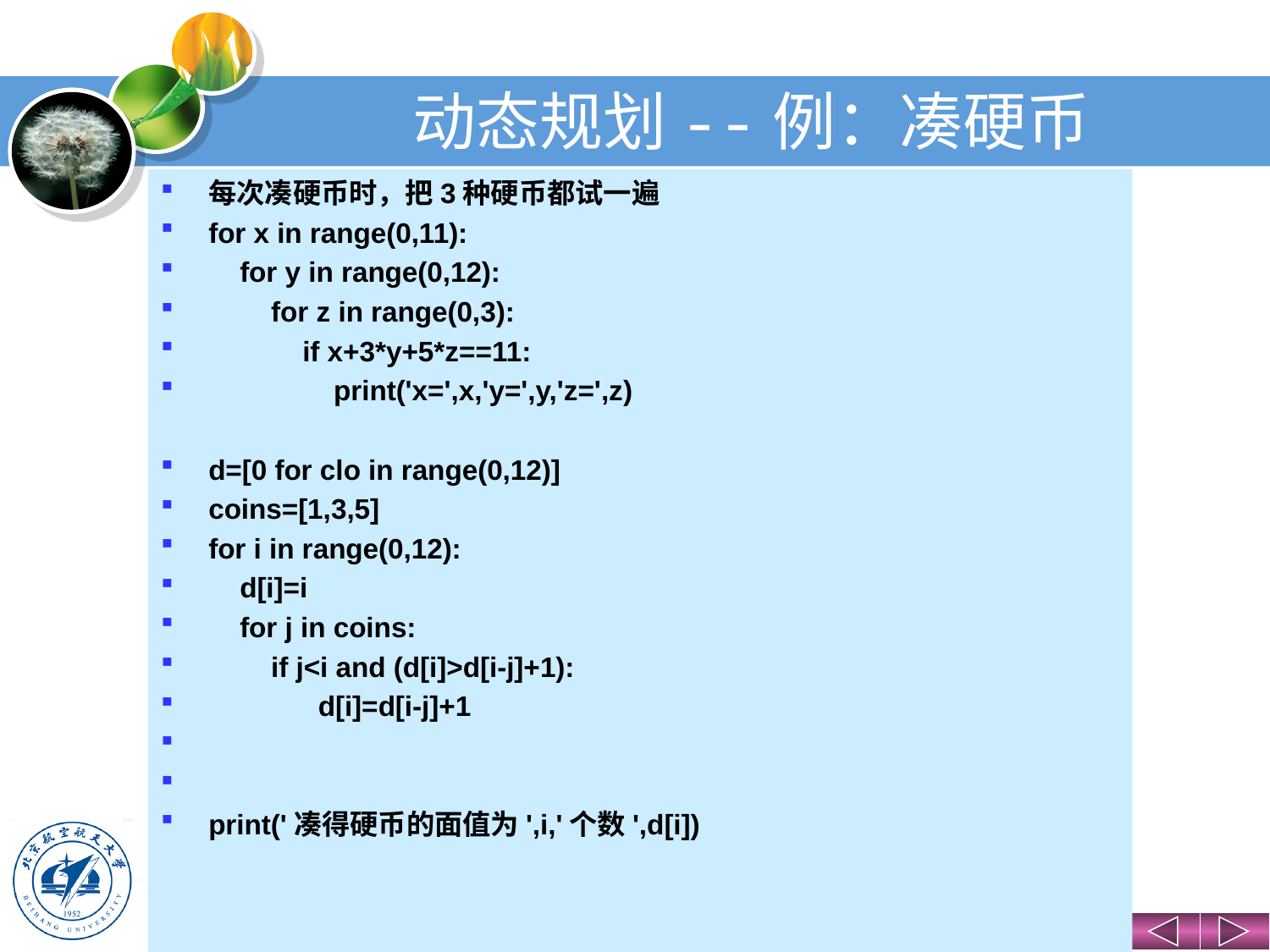

# 动态规划--例：凑硬币
每次凑硬币时，把3种硬币都试一遍
for x in range(0,11):
    for y in range(0,12):
        for z in range(0,3):
            if x+3*y+5*z==11:
                print('x=',x,'y=',y,'z=',z)

d=[0 for clo in range(0,12)]
coins=[1,3,5]
for i in range(0,12):
    d[i]=i
    for j in coins:
        if j<i and (d[i]>d[i-j]+1):
              d[i]=d[i-j]+1

print('凑得硬币的面值为',i,'个数',d[i])

153